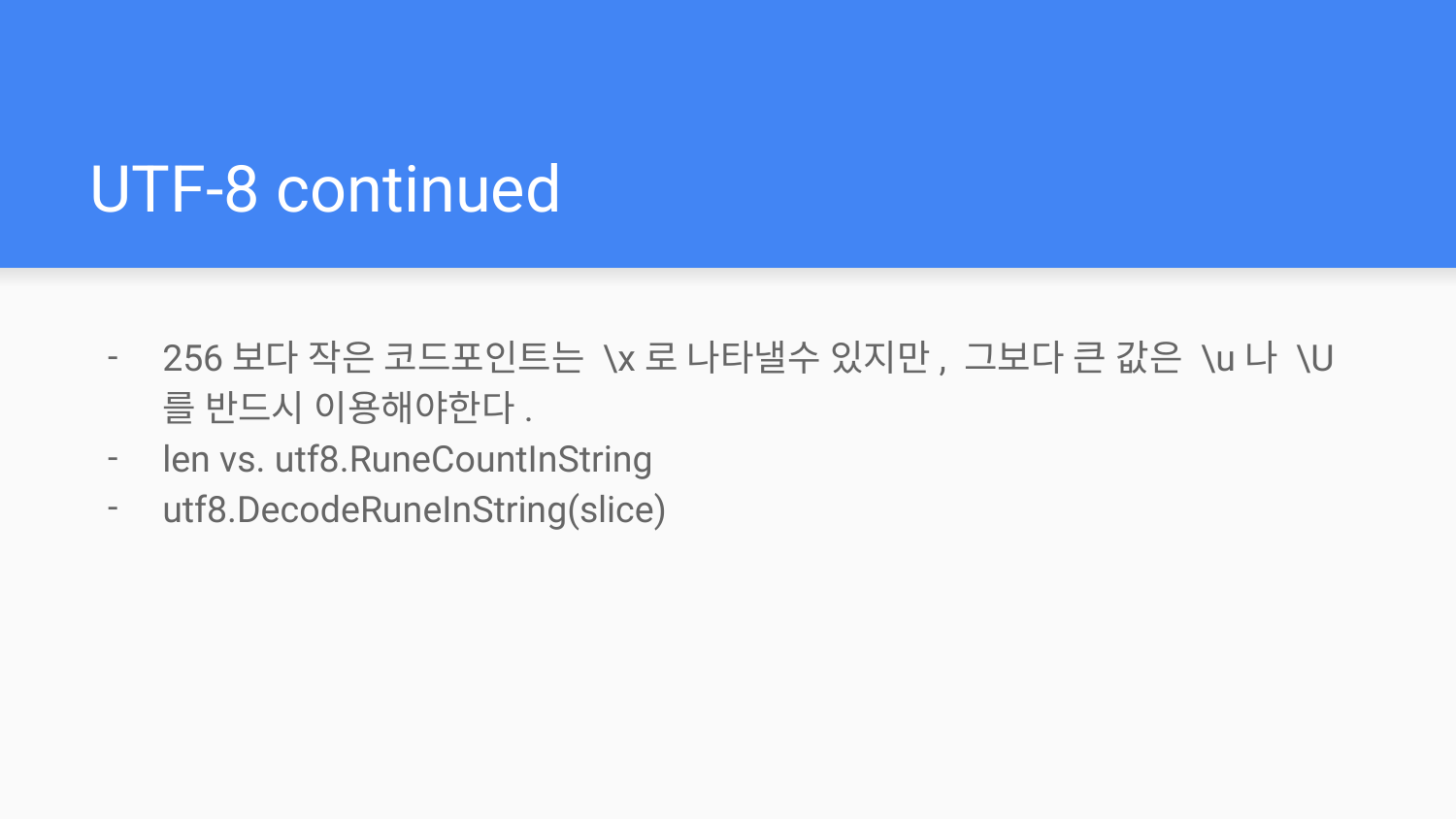

# UTF-8 continued
256보다 작은 코드포인트는 \x로 나타낼수 있지만, 그보다 큰 값은 \u나 \U를 반드시 이용해야한다.
len vs. utf8.RuneCountInString
utf8.DecodeRuneInString(slice)